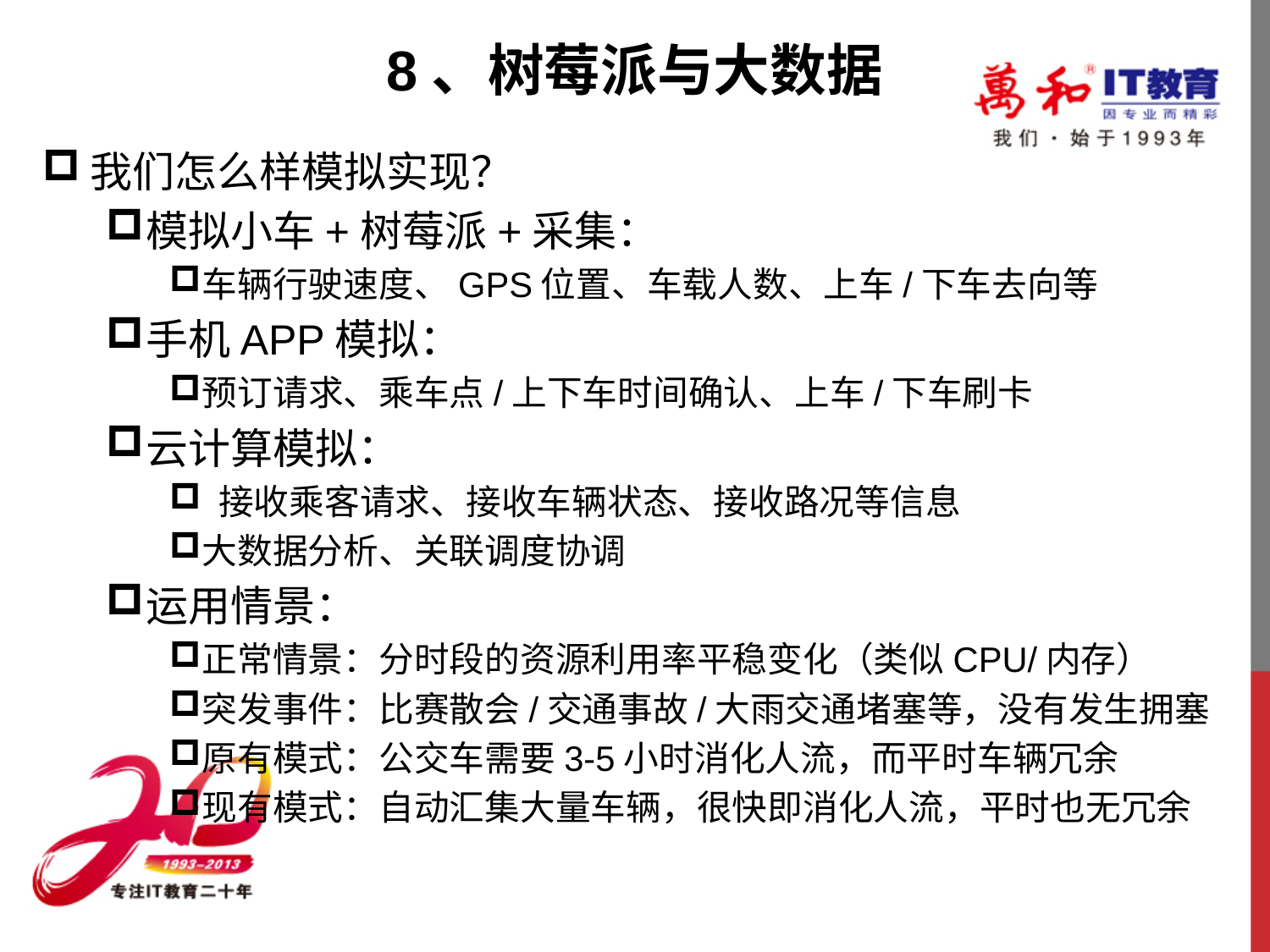

# 8、树莓派与大数据
我们怎么样模拟实现？
模拟小车+树莓派+采集：
车辆行驶速度、GPS位置、车载人数、上车/下车去向等
手机APP模拟：
预订请求、乘车点/上下车时间确认、上车/下车刷卡
云计算模拟：
 接收乘客请求、接收车辆状态、接收路况等信息
大数据分析、关联调度协调
运用情景：
正常情景：分时段的资源利用率平稳变化（类似CPU/内存）
突发事件：比赛散会/交通事故/大雨交通堵塞等，没有发生拥塞
原有模式：公交车需要3-5小时消化人流，而平时车辆冗余
现有模式：自动汇集大量车辆，很快即消化人流，平时也无冗余